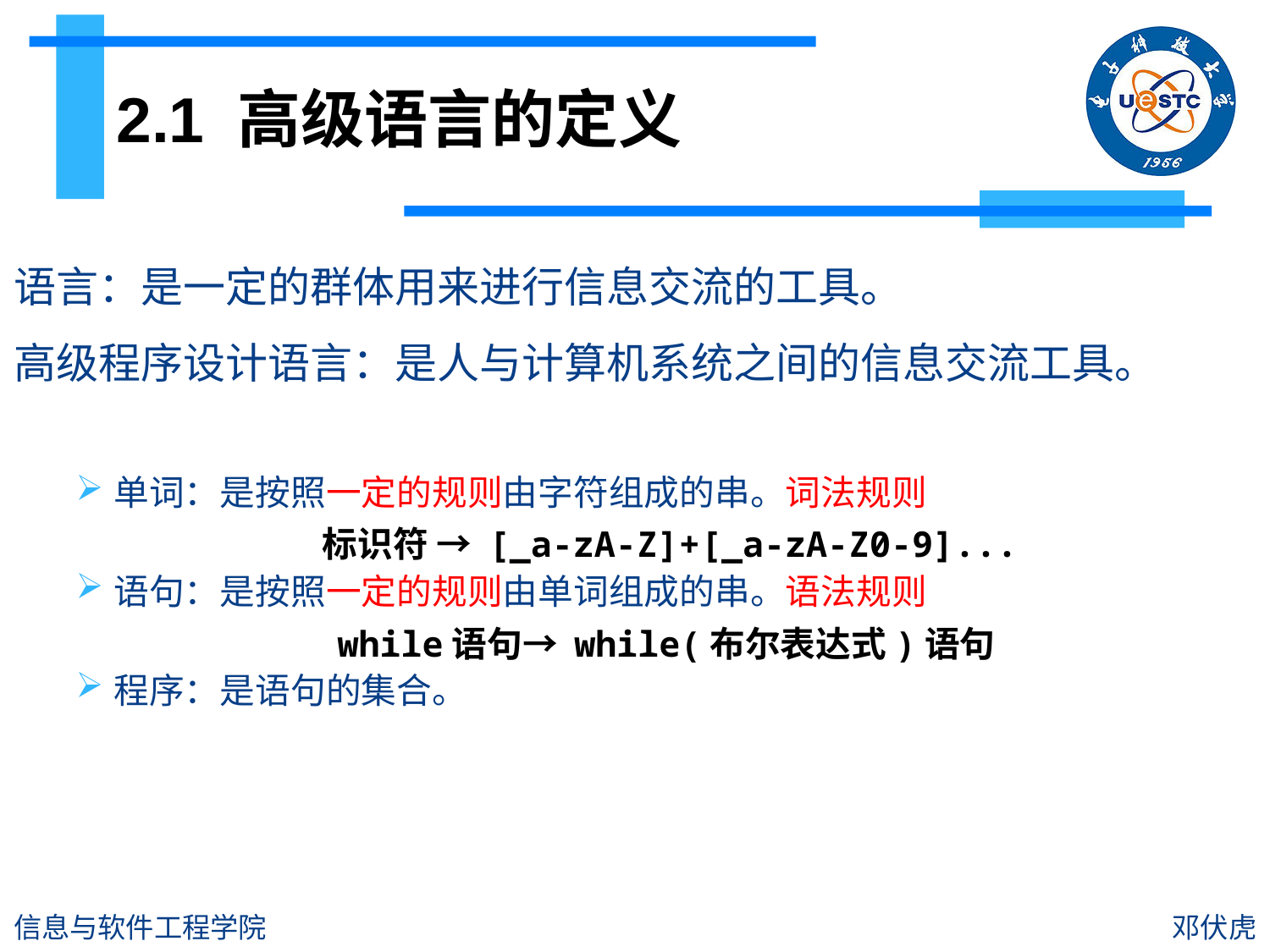

# 2.1 高级语言的定义
语言：是一定的群体用来进行信息交流的工具。
高级程序设计语言：是人与计算机系统之间的信息交流工具。

单词：是按照一定的规则由字符组成的串。词法规则

语句：是按照一定的规则由单词组成的串。语法规则

程序：是语句的集合。

标识符 → [_a-zA-Z]+[_a-zA-Z0-9]...
while语句→ while(布尔表达式)语句
8
信息与软件工程学院
邓伏虎